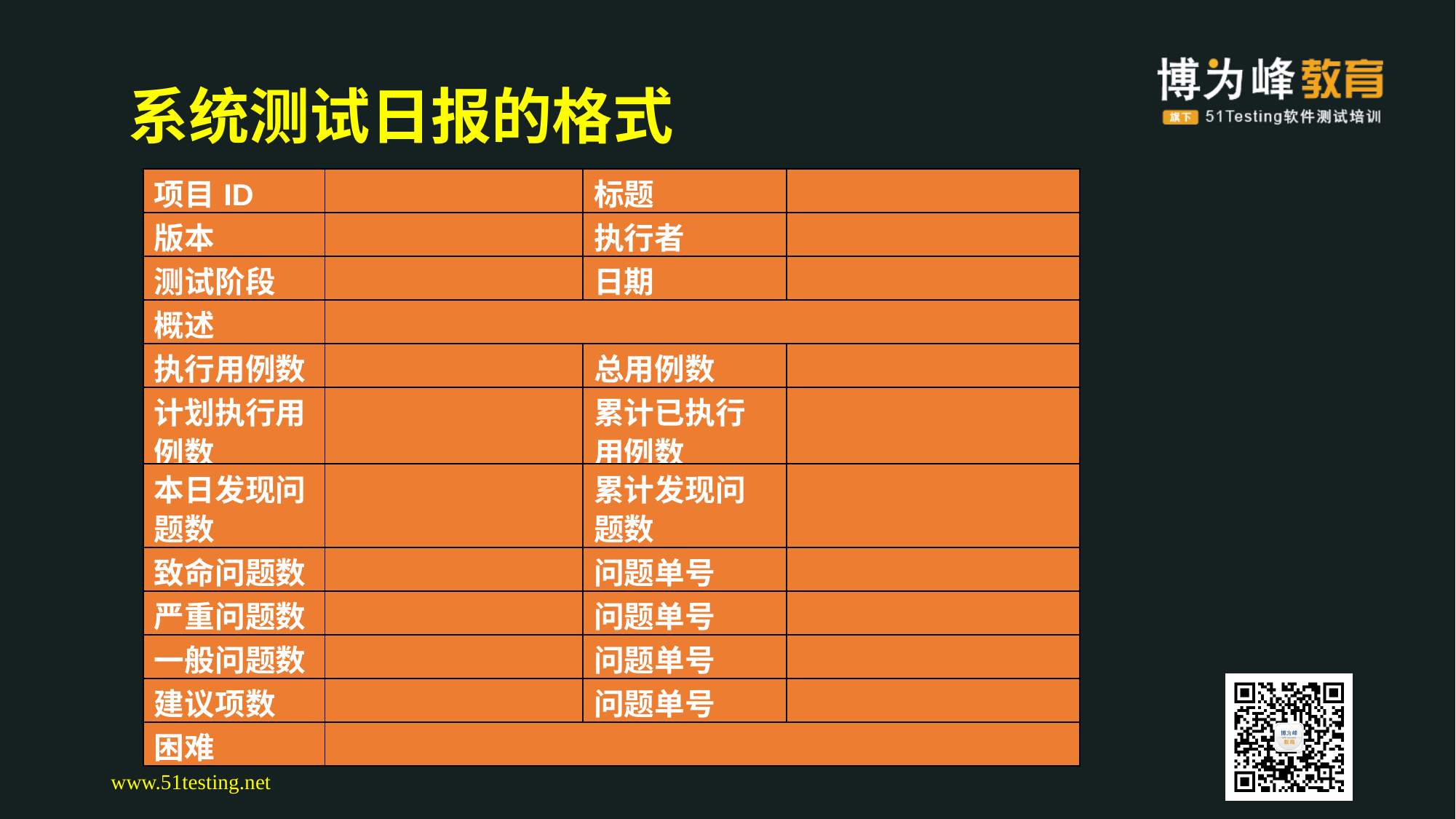

系统测试日报的格式
| 项目ID |  | 标题 |  |
| --- | --- | --- | --- |
| 版本 |  | 执行者 |  |
| 测试阶段 |  | 日期 |  |
| 概述 |  |  |  |
| 执行用例数 |  | 总用例数 |  |
| 计划执行用例数 |  | 累计已执行用例数 |  |
| 本日发现问题数 |  | 累计发现问题数 |  |
| 致命问题数 |  | 问题单号 |  |
| 严重问题数 |  | 问题单号 |  |
| 一般问题数 |  | 问题单号 |  |
| 建议项数 |  | 问题单号 |  |
| 困难 |  |  |  |
www.51testing.net